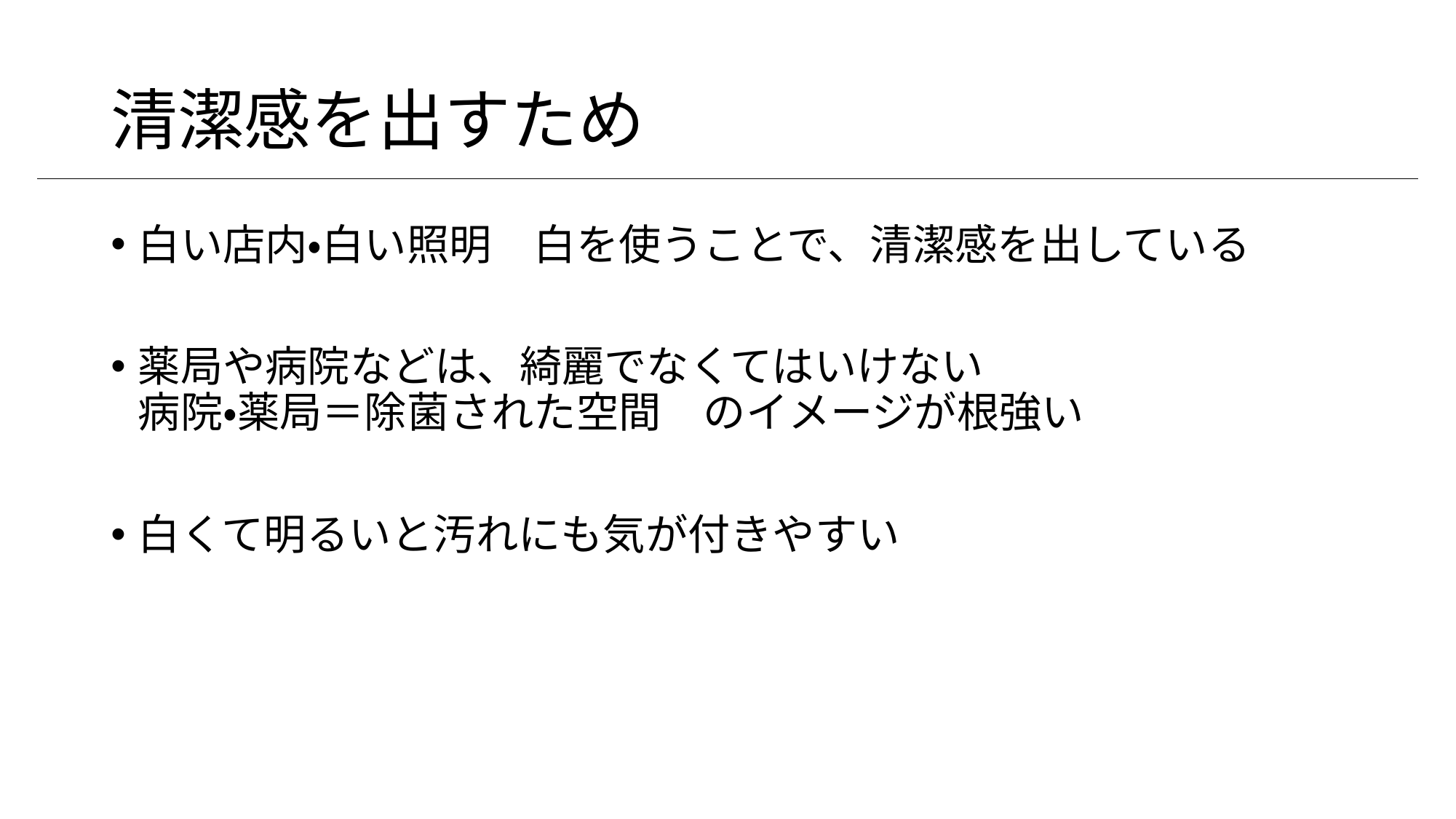

# 清潔感を出すため
白い店内・白い照明　白を使うことで、清潔感を出している

薬局や病院などは、綺麗でなくてはいけない
病院・薬局＝除菌された空間　のイメージが根強い

白くて明るいと汚れにも気が付きやすい